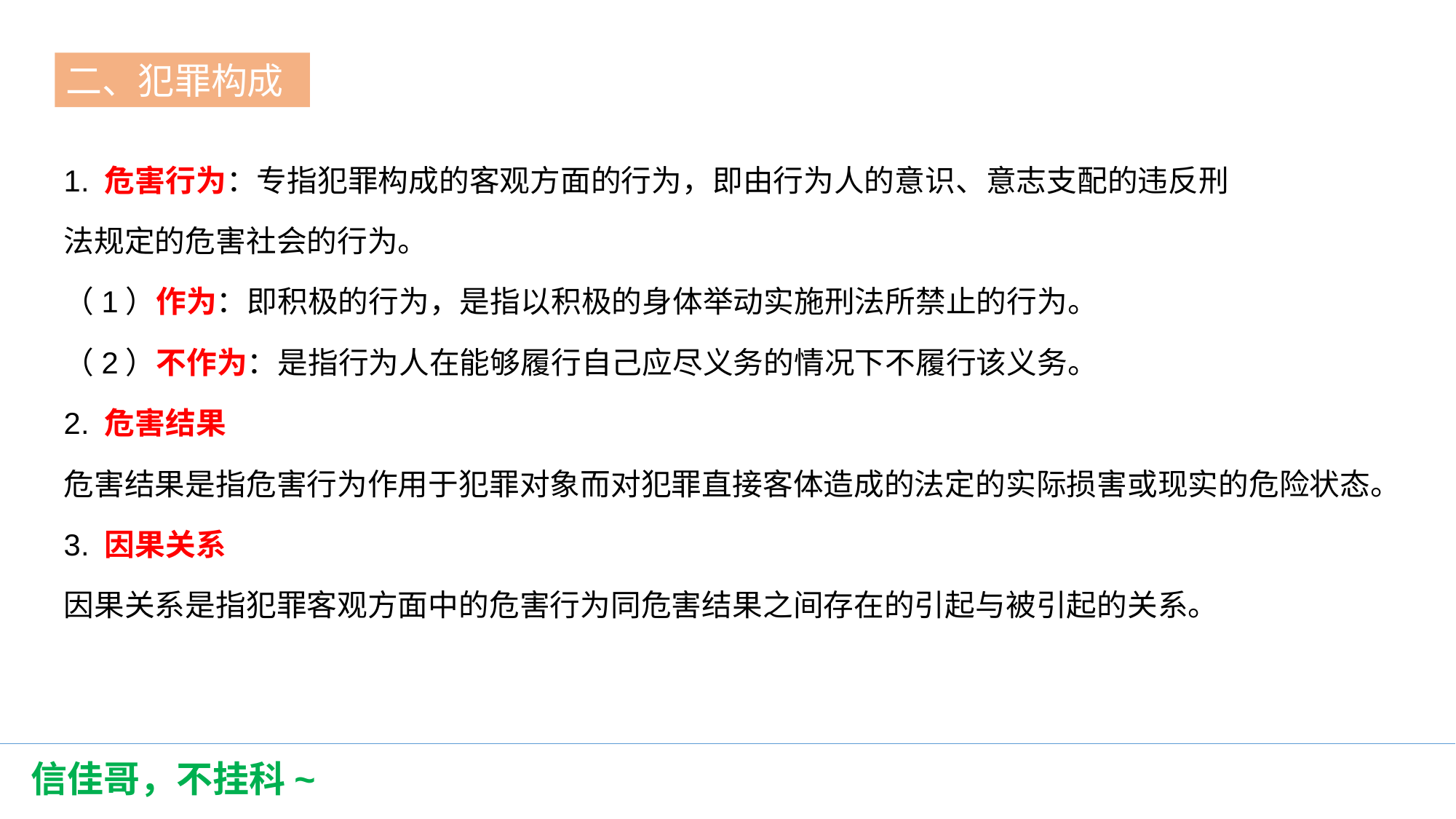

二、犯罪构成
第一节
1. 危害行为：专指犯罪构成的客观方面的行为，即由行为人的意识、意志支配的违反刑
法规定的危害社会的行为。
（1）作为：即积极的行为，是指以积极的身体举动实施刑法所禁止的行为。
（2）不作为：是指行为人在能够履行自己应尽义务的情况下不履行该义务。
2. 危害结果
危害结果是指危害行为作用于犯罪对象而对犯罪直接客体造成的法定的实际损害或现实的危险状态。
3. 因果关系
因果关系是指犯罪客观方面中的危害行为同危害结果之间存在的引起与被引起的关系。